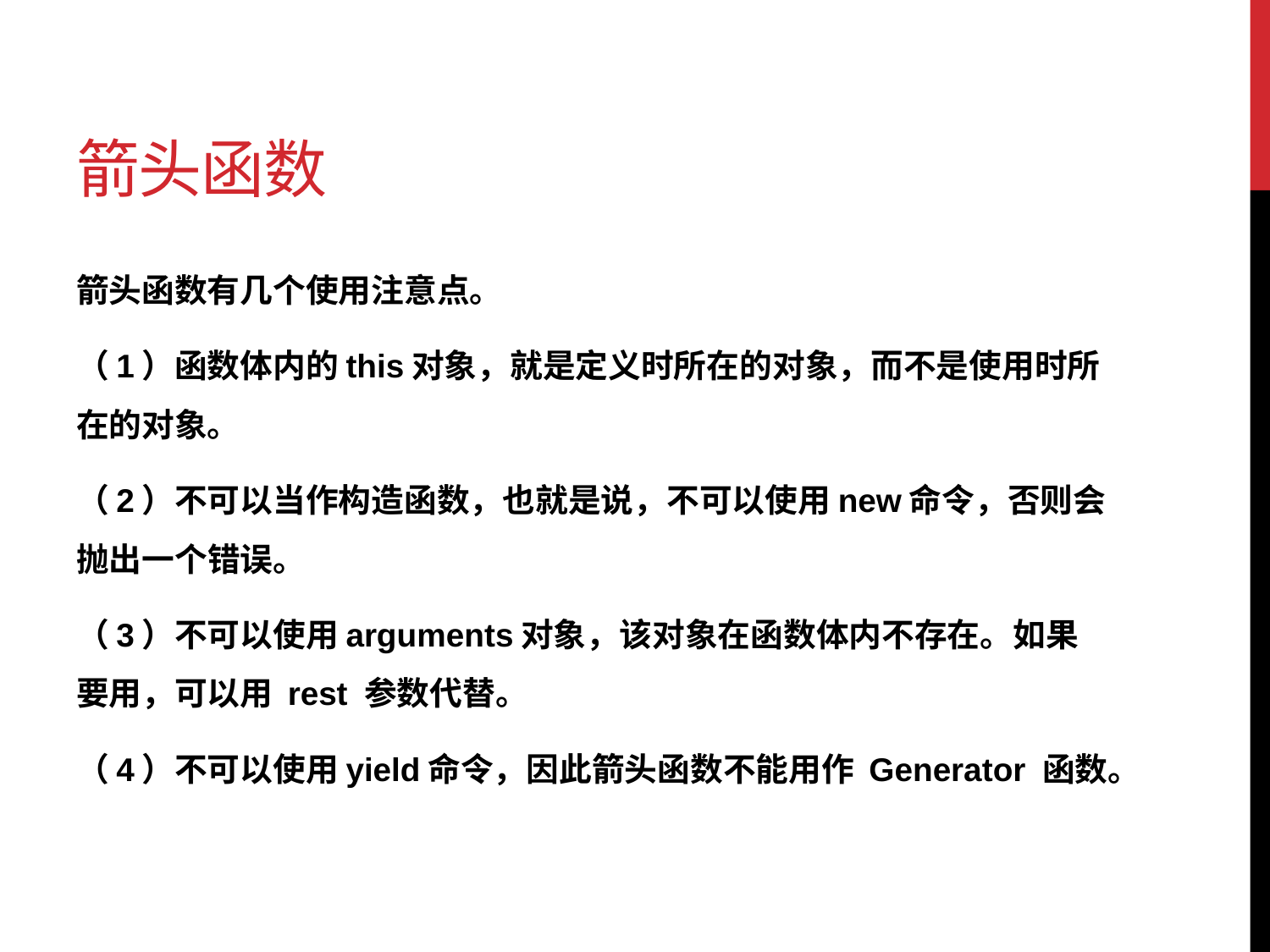

# 箭头函数
箭头函数有几个使用注意点。
（1）函数体内的this对象，就是定义时所在的对象，而不是使用时所在的对象。
（2）不可以当作构造函数，也就是说，不可以使用new命令，否则会抛出一个错误。
（3）不可以使用arguments对象，该对象在函数体内不存在。如果要用，可以用 rest 参数代替。
（4）不可以使用yield命令，因此箭头函数不能用作 Generator 函数。